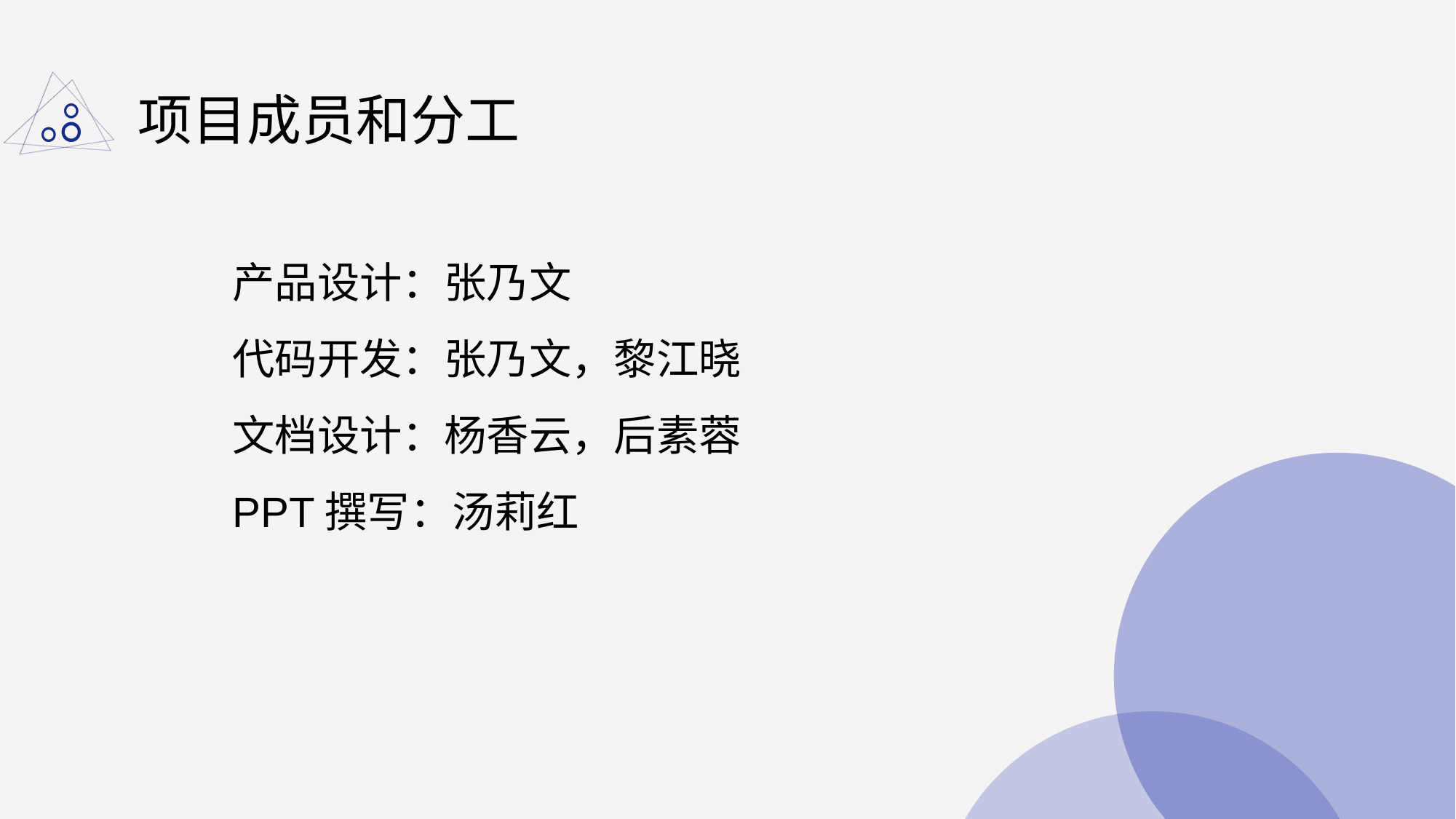

# 项目成员和分工
产品设计：张乃文
代码开发：张乃文，黎江晓
文档设计：杨香云，后素蓉
PPT撰写：汤莉红